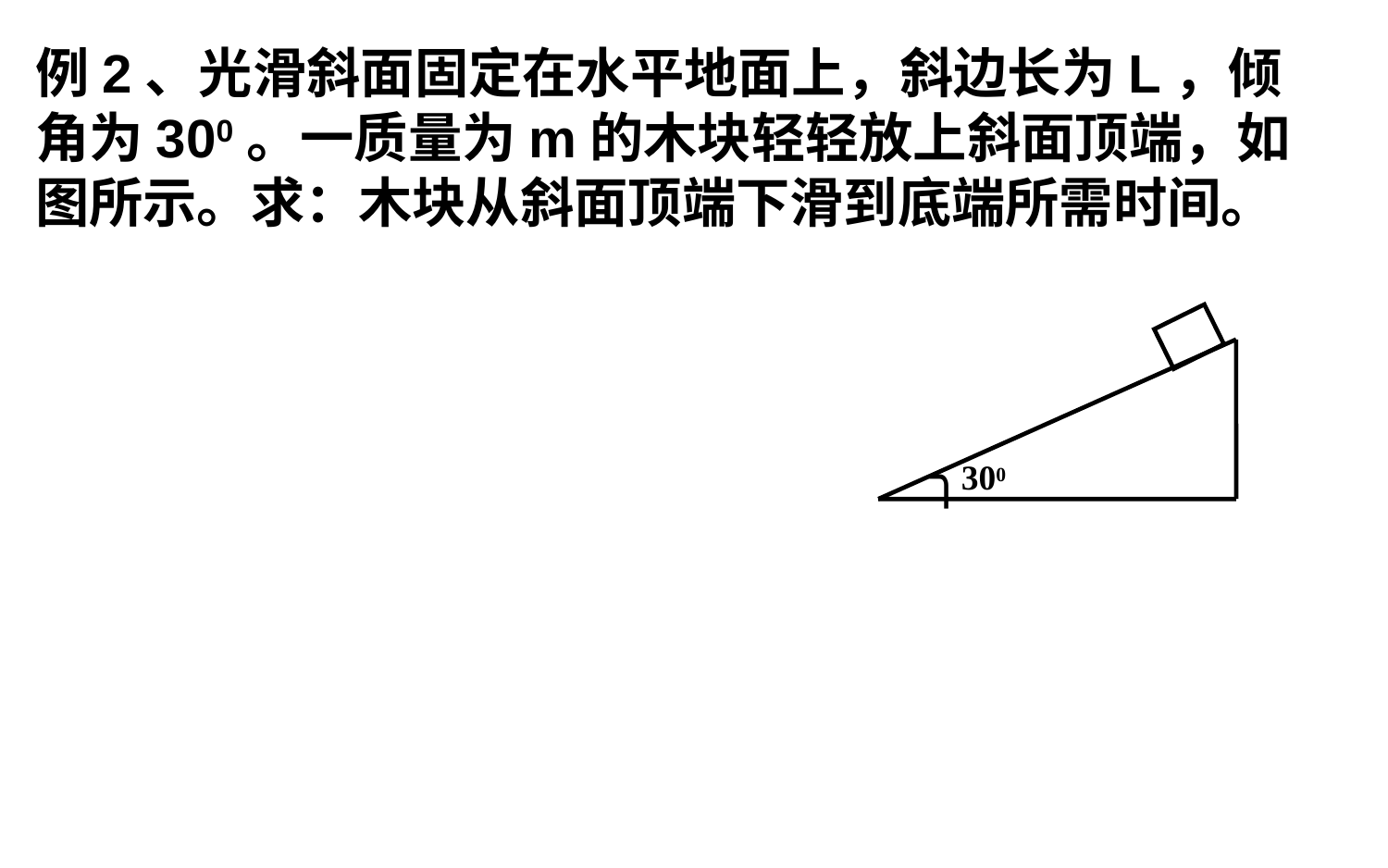

例2、光滑斜面固定在水平地面上，斜边长为L，倾角为300。一质量为m的木块轻轻放上斜面顶端，如图所示。求：木块从斜面顶端下滑到底端所需时间。

╮

300